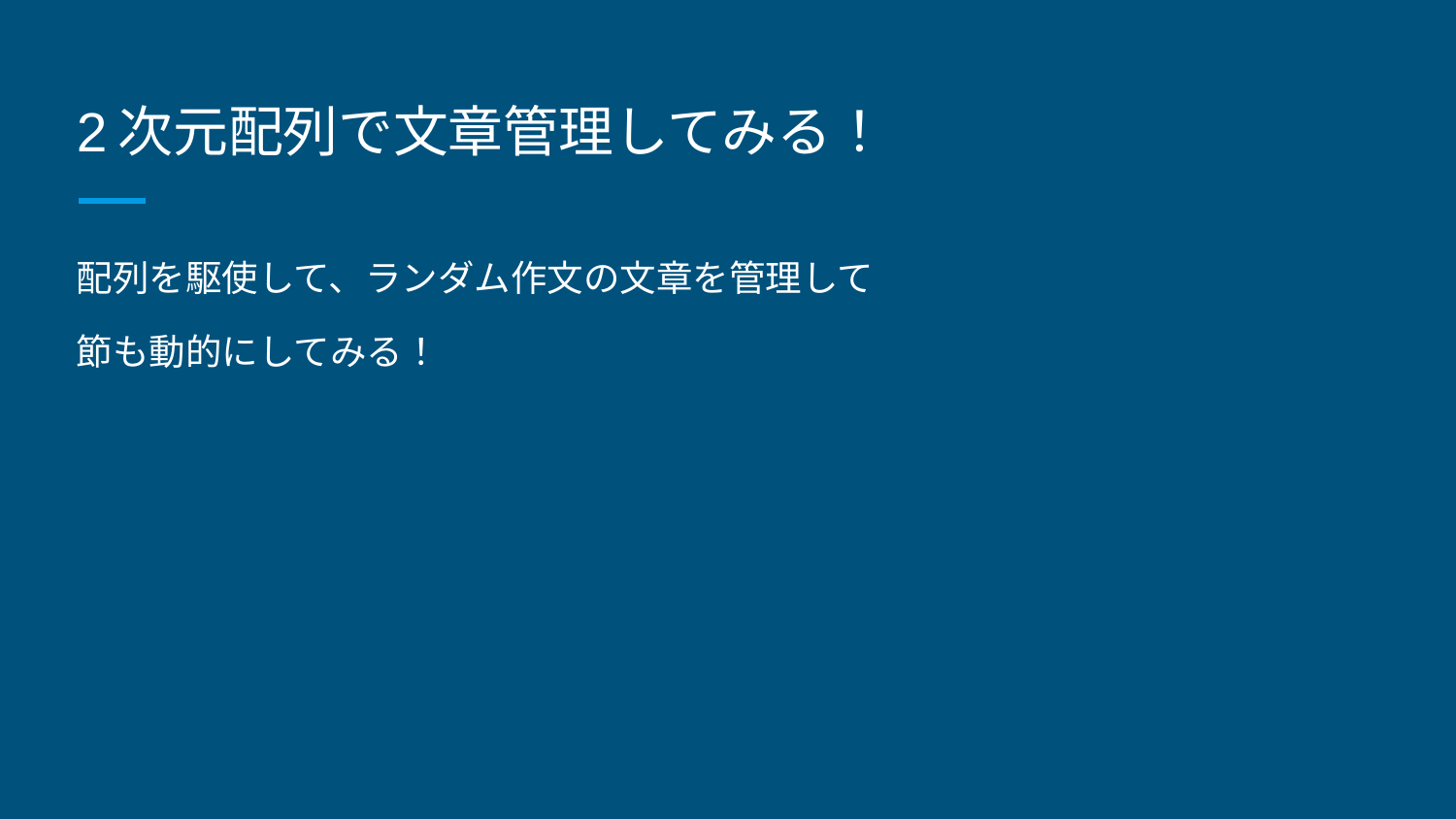

# 2次元配列で文章管理してみる！
配列を駆使して、ランダム作文の文章を管理して
節も動的にしてみる！